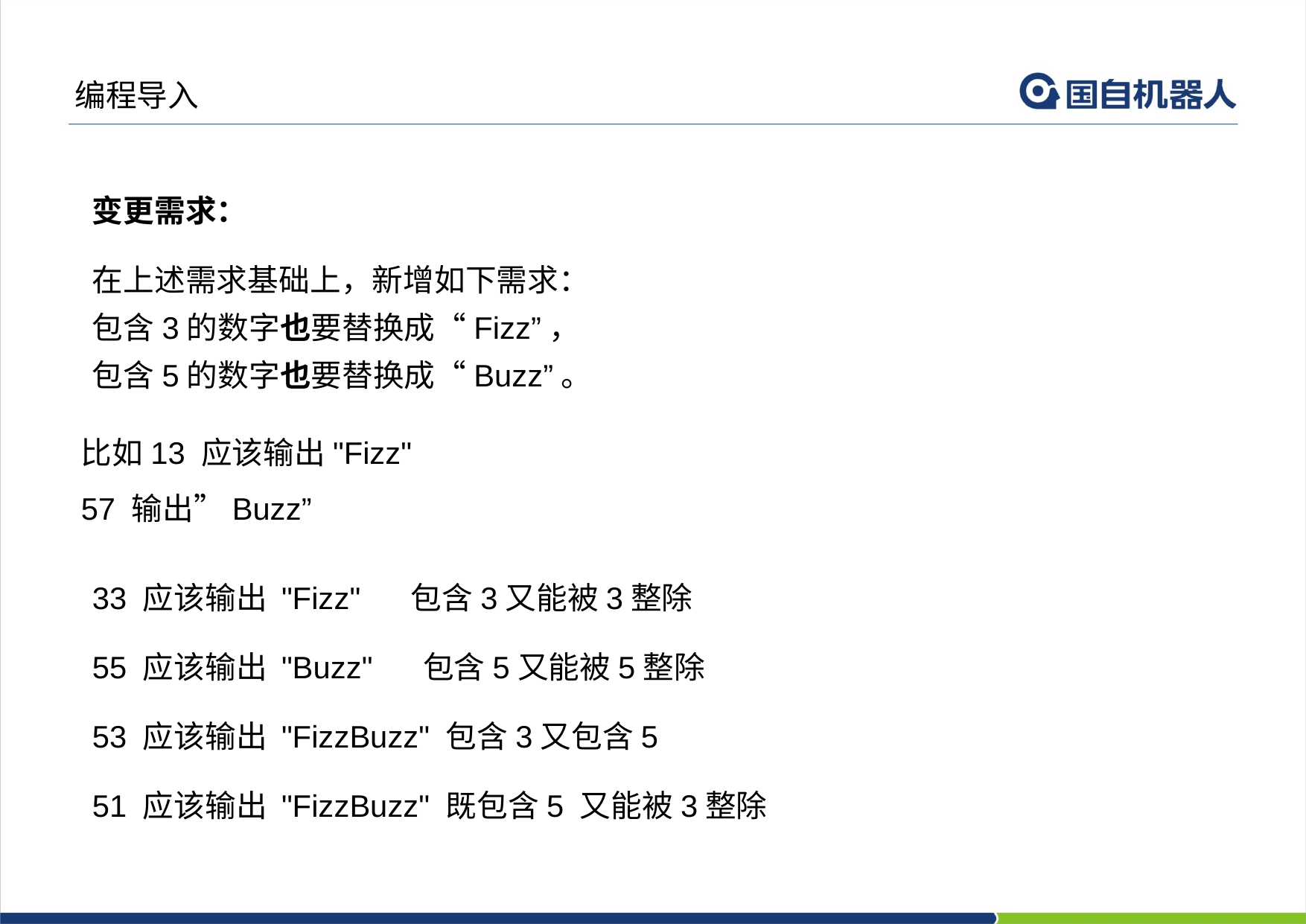

编程导入
变更需求：
在上述需求基础上，新增如下需求：
包含3的数字也要替换成“Fizz”，
包含5的数字也要替换成“Buzz”。

比如13 应该输出"Fizz"
57 输出”Buzz”
33 应该输出 "Fizz"     包含3又能被3整除
55 应该输出 "Buzz"     包含5又能被5整除
53 应该输出 "FizzBuzz" 包含3又包含5
51 应该输出 "FizzBuzz" 既包含5 又能被3整除